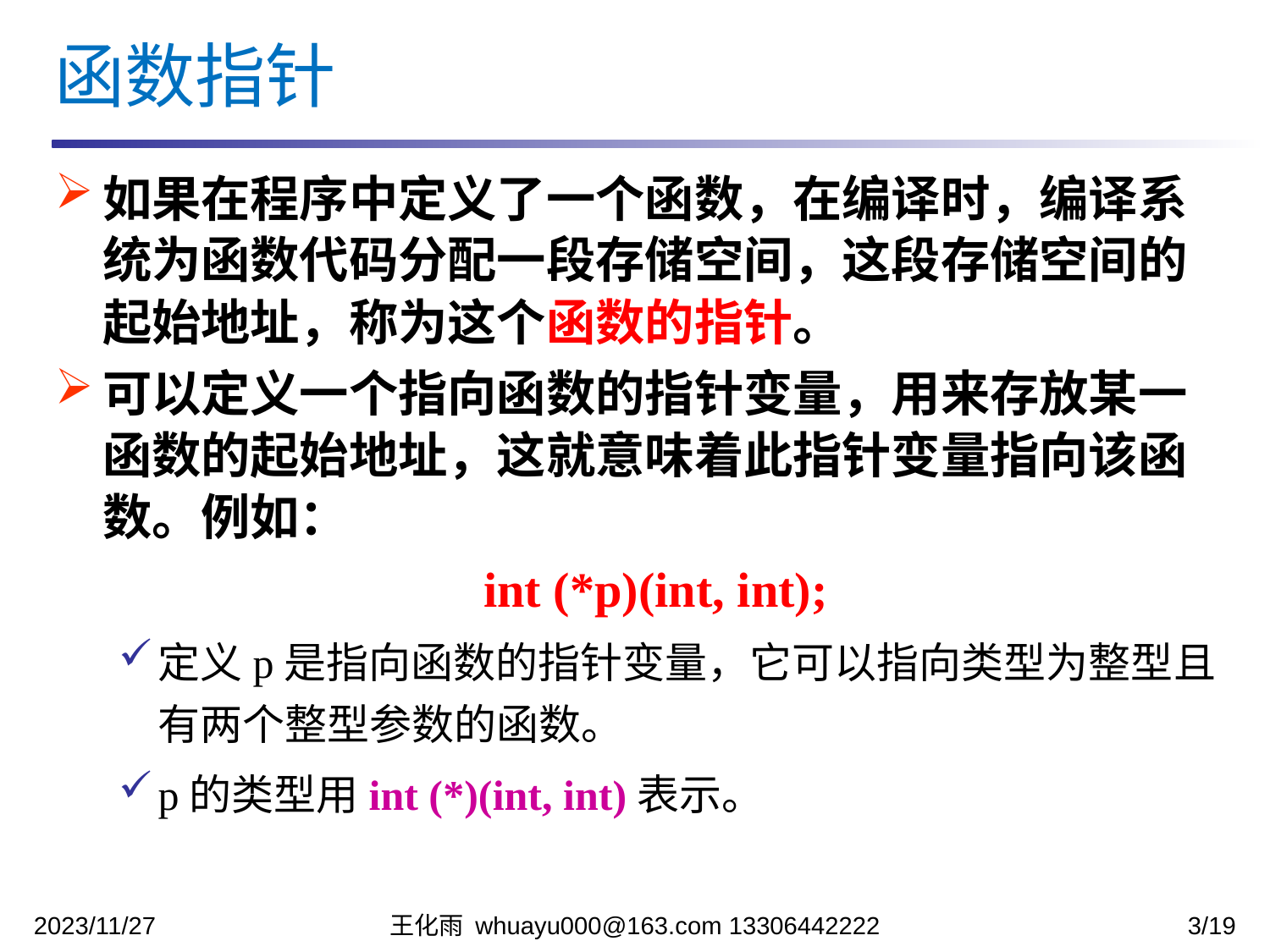

函数指针
如果在程序中定义了一个函数，在编译时，编译系统为函数代码分配一段存储空间，这段存储空间的起始地址，称为这个函数的指针。
可以定义一个指向函数的指针变量，用来存放某一函数的起始地址，这就意味着此指针变量指向该函数。例如：
				int (*p)(int, int);
定义p是指向函数的指针变量，它可以指向类型为整型且有两个整型参数的函数。
p的类型用int (*)(int, int)表示。
2023/11/27
王化雨 whuayu000@163.com 13306442222
3/19